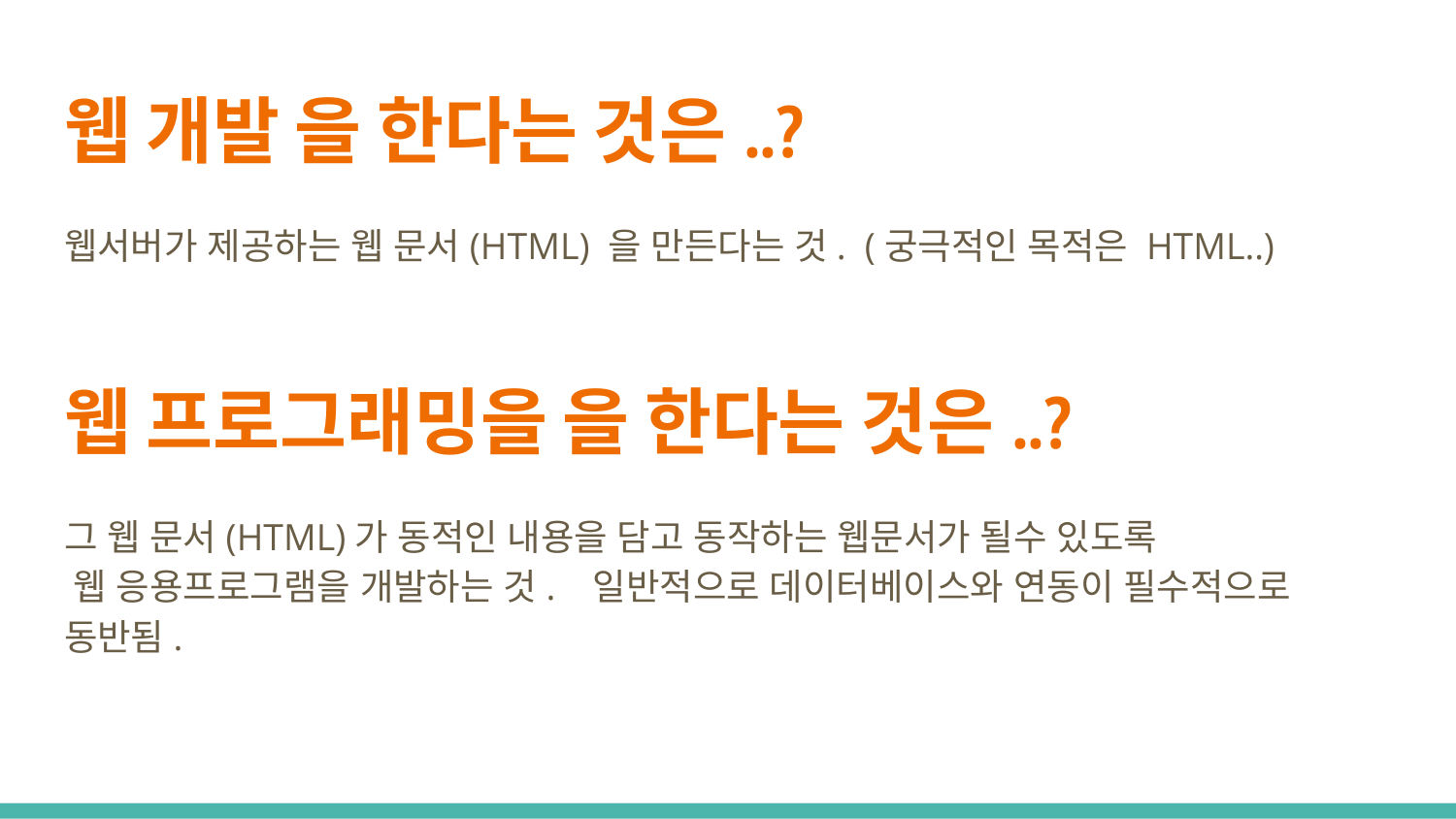

# 웹 개발 을 한다는 것은..?
웹서버가 제공하는 웹 문서(HTML) 을 만든다는 것.  (궁극적인 목적은 HTML..)
웹 프로그래밍을 을 한다는 것은..?
그 웹 문서(HTML)가 동적인 내용을 담고 동작하는 웹문서가 될수 있도록
 웹 응용프로그램을 개발하는 것.   일반적으로 데이터베이스와 연동이 필수적으로 동반됨.